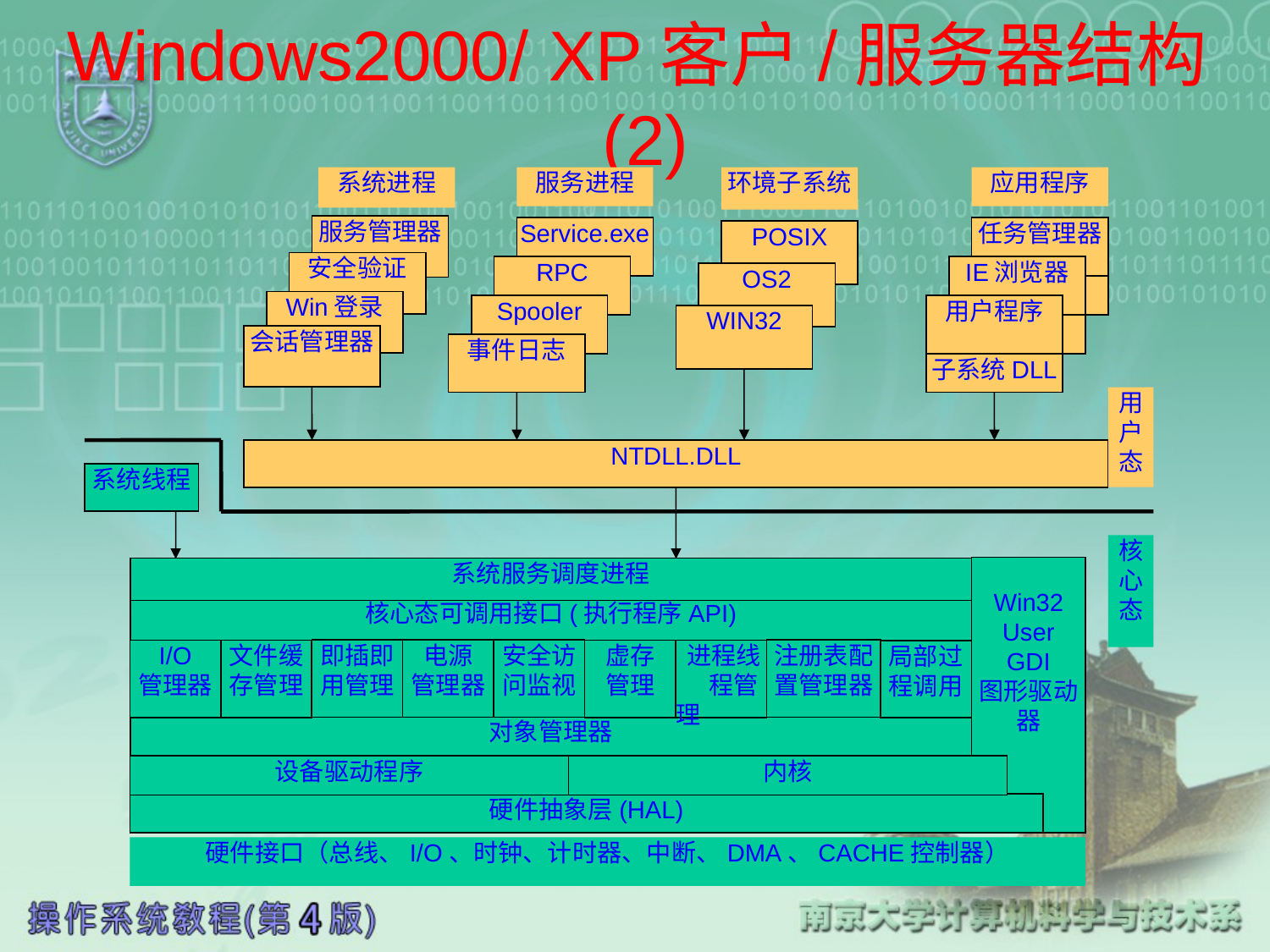

# Windows2000/ XP客户/服务器结构(2)
系统进程
服务进程
环境子系统
应用程序
服务管理器
Service.exe
任务管理器
POSIX
安全验证
RPC
IE浏览器
OS2

Win登录
Spooler
用户程序
WIN32

会话管理器
事件日志
子系统DLL

用
户
态

NTDLL.DLL
系统线程

核
心
态

Win32 User
GDI
图形驱动器

系统服务调度进程
核心态可调用接口(执行程序API)
即插即用管理
电源
管理器
安全访问监视
注册表配
置管理器
I/O
管理器
文件缓存管理
虚存
管理
 进程线       程管理
局部过
程调用
对象管理器
设备驱动程序
内核
硬件抽象层(HAL)
硬件接口（总线、I/O、时钟、计时器、中断、DMA、CACHE控制器）